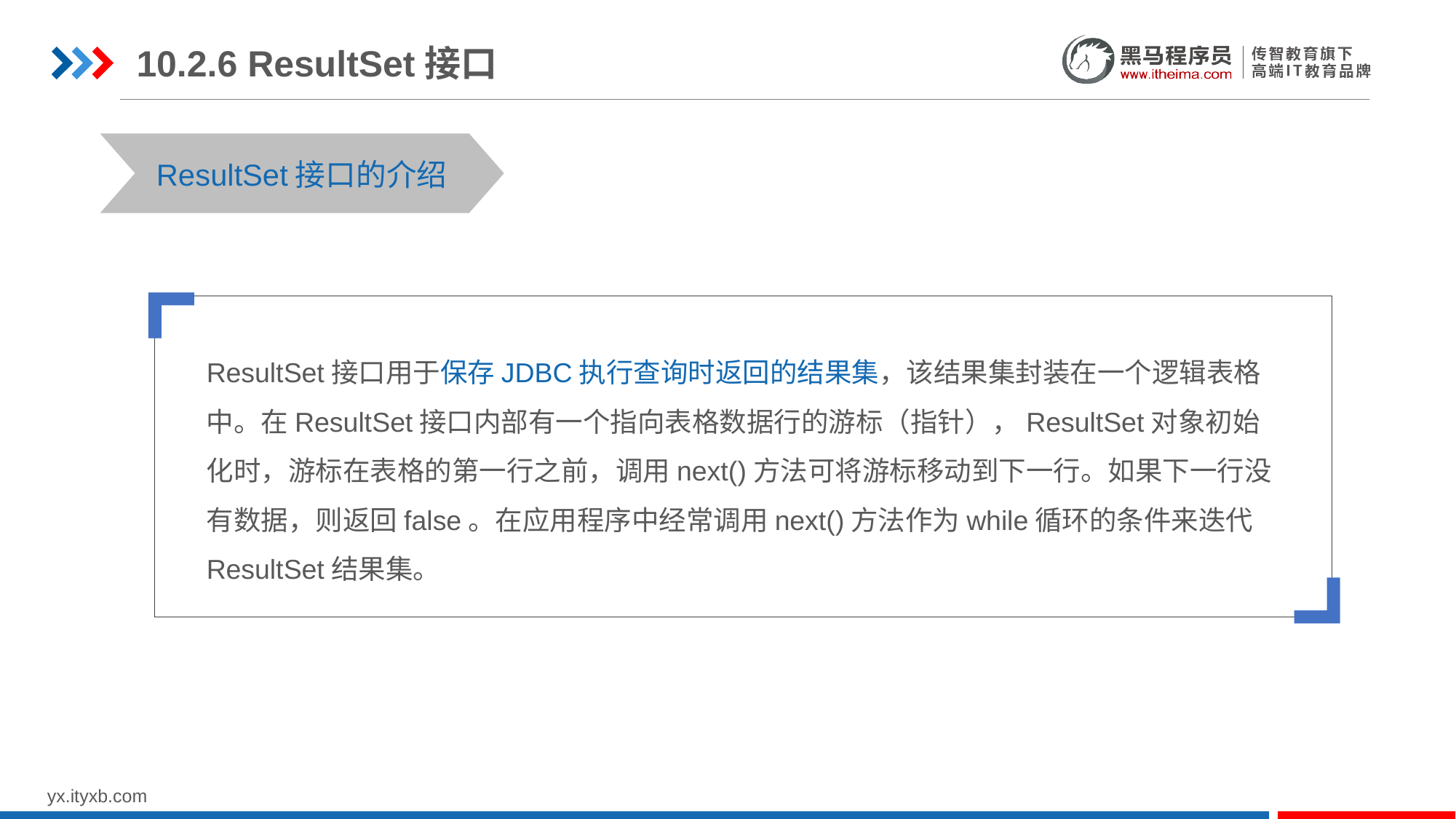

10.2.6 ResultSet接口

ResultSet接口的介绍

ResultSet接口用于保存JDBC执行查询时返回的结果集，该结果集封装在一个逻辑表格中。在ResultSet接口内部有一个指向表格数据行的游标（指针），ResultSet对象初始化时，游标在表格的第一行之前，调用next()方法可将游标移动到下一行。如果下一行没有数据，则返回false。在应用程序中经常调用next()方法作为while循环的条件来迭代ResultSet结果集。